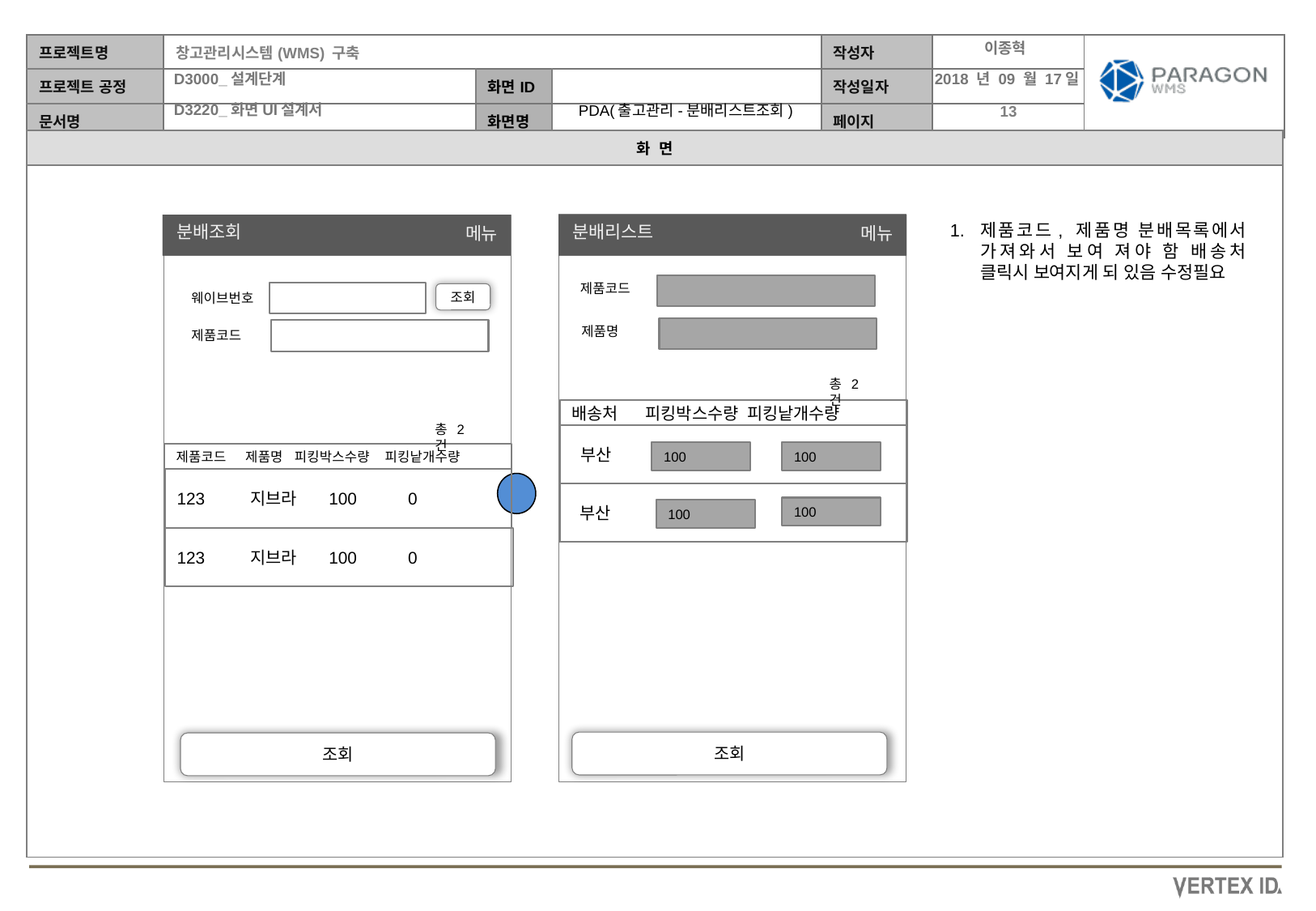

이종혁
2018 년 09 월 17일
PDA(출고관리-분배리스트조회)
제품코드, 제품명 분배목록에서 가져와서 보여 져야 함 배송처 클릭시 보여지게 되 있음 수정필요

분배리스트

분배조회
메뉴
메뉴
제품코드

웨이브번호
조회
제품명

제품코드
총2건
배송처      피킹박스수량  피킹낱개수량
총2건
 부산
100
100
제품코드     제품명   피킹박스수량    피킹낱개수량
123         지브라      100           0

 부산
100
100
123         지브라      100           0
조회
조회